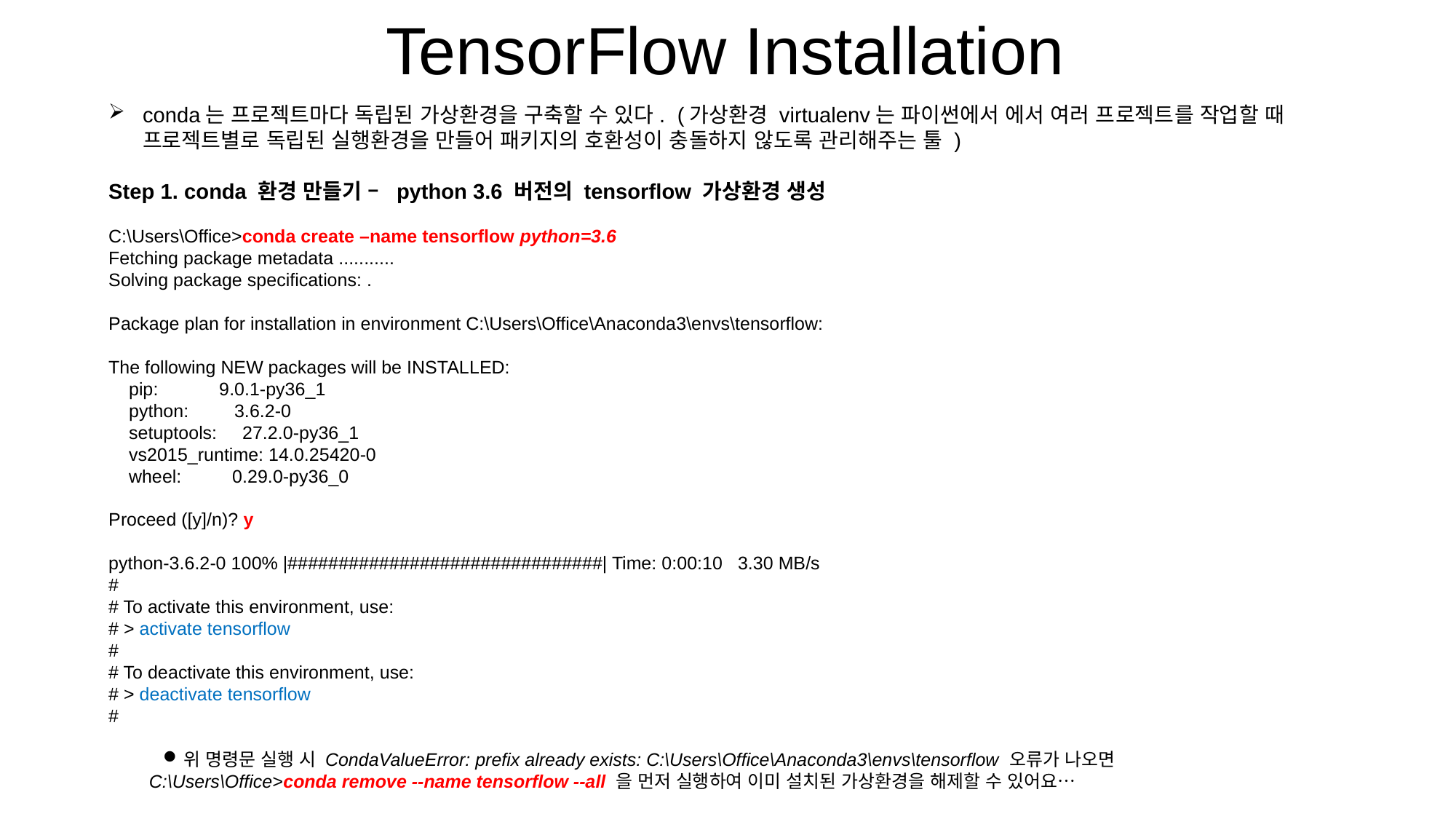

# TensorFlow Installation
conda는 프로젝트마다 독립된 가상환경을 구축할 수 있다.  (가상환경 virtualenv는 파이썬에서 에서 여러 프로젝트를 작업할 때 프로젝트별로 독립된 실행환경을 만들어 패키지의 호환성이 충돌하지 않도록 관리해주는 툴 )

Step 1. conda 환경 만들기 –  python 3.6 버전의 tensorflow 가상환경 생성

C:\Users\Office>conda create –name tensorflow python=3.6
Fetching package metadata ...........
Solving package specifications: .

Package plan for installation in environment C:\Users\Office\Anaconda3\envs\tensorflow:

The following NEW packages will be INSTALLED:
    pip:            9.0.1-py36_1
    python:         3.6.2-0
    setuptools:     27.2.0-py36_1
    vs2015_runtime: 14.0.25420-0
    wheel:          0.29.0-py36_0

Proceed ([y]/n)? y

python-3.6.2-0 100% |###############################| Time: 0:00:10   3.30 MB/s
#
# To activate this environment, use:
# > activate tensorflow
#
# To deactivate this environment, use:
# > deactivate tensorflow
#

위 명령문 실행 시 CondaValueError: prefix already exists: C:\Users\Office\Anaconda3\envs\tensorflow 오류가 나오면
        C:\Users\Office>conda remove --name tensorflow --all 을 먼저 실행하여 이미 설치된 가상환경을 해제할 수 있어요…